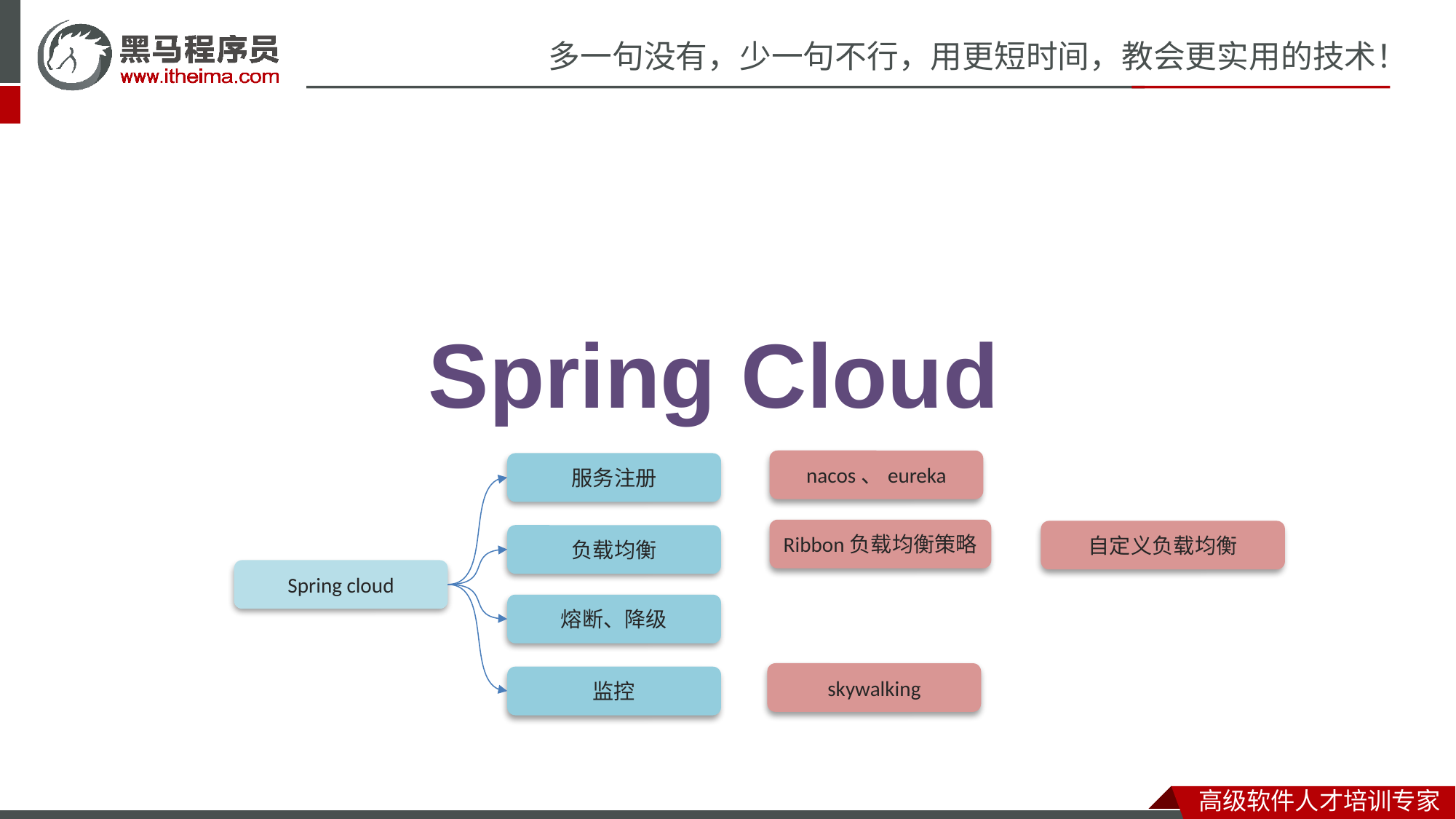

Spring Cloud
nacos、eureka
服务注册
Ribbon负载均衡策略
自定义负载均衡
负载均衡
Spring cloud
熔断、降级
skywalking
监控